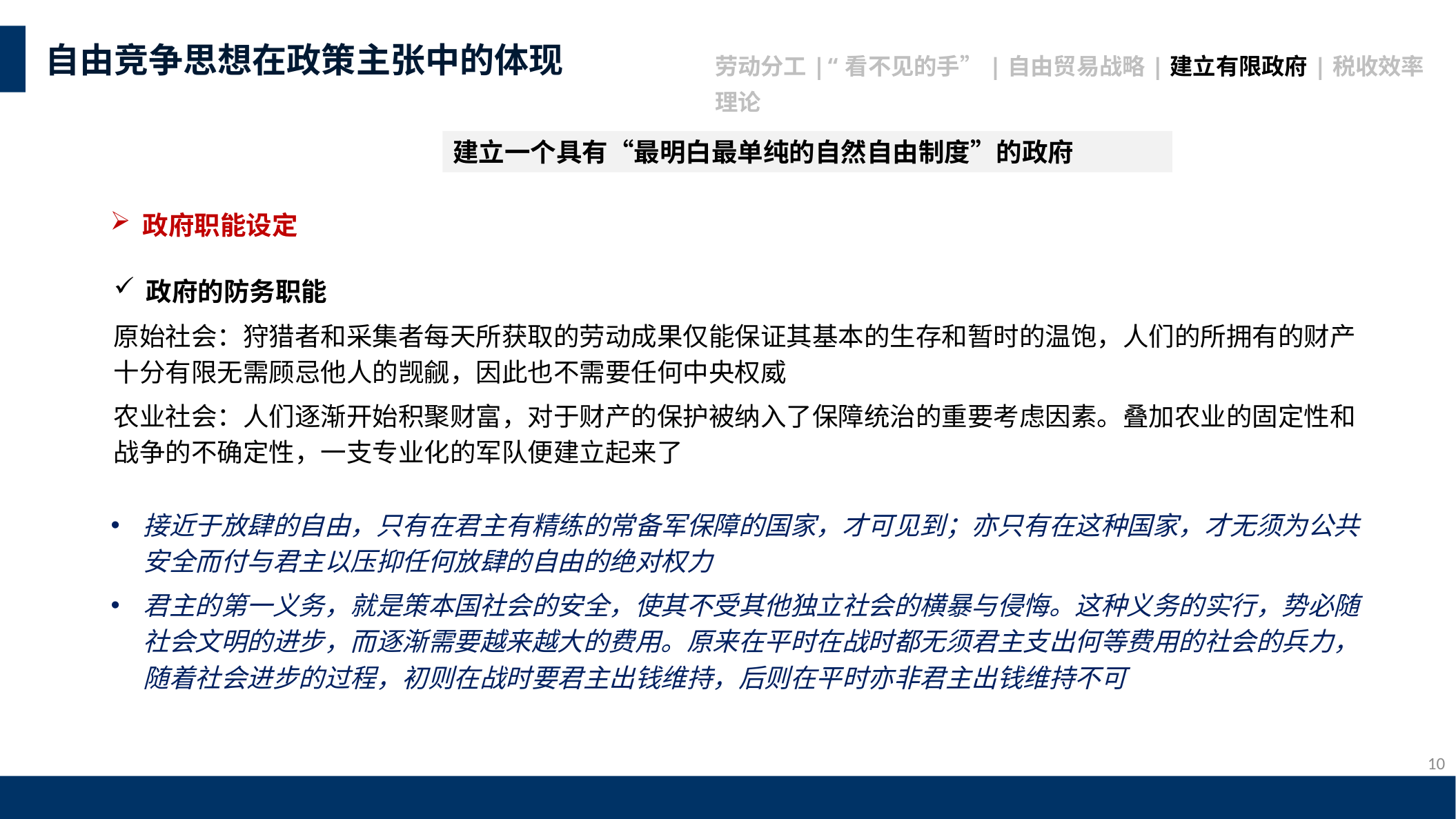

自由竞争思想在政策主张中的体现
劳动分工|“看不见的手”|自由贸易战略|建立有限政府|税收效率理论
建立一个具有“最明白最单纯的自然自由制度”的政府
政府职能设定
政府的防务职能
原始社会：狩猎者和采集者每天所获取的劳动成果仅能保证其基本的生存和暂时的温饱，人们的所拥有的财产十分有限无需顾忌他人的觊觎，因此也不需要任何中央权威
农业社会：人们逐渐开始积聚财富，对于财产的保护被纳入了保障统治的重要考虑因素。叠加农业的固定性和战争的不确定性，一支专业化的军队便建立起来了

接近于放肆的自由，只有在君主有精练的常备军保障的国家，才可见到；亦只有在这种国家，才无须为公共安全而付与君主以压抑任何放肆的自由的绝对权力
君主的第一义务，就是策本国社会的安全，使其不受其他独立社会的横暴与侵悔。这种义务的实行，势必随社会文明的进步，而逐渐需要越来越大的费用。原来在平时在战时都无须君主支出何等费用的社会的兵力，随着社会进步的过程，初则在战时要君主出钱维持，后则在平时亦非君主出钱维持不可

10